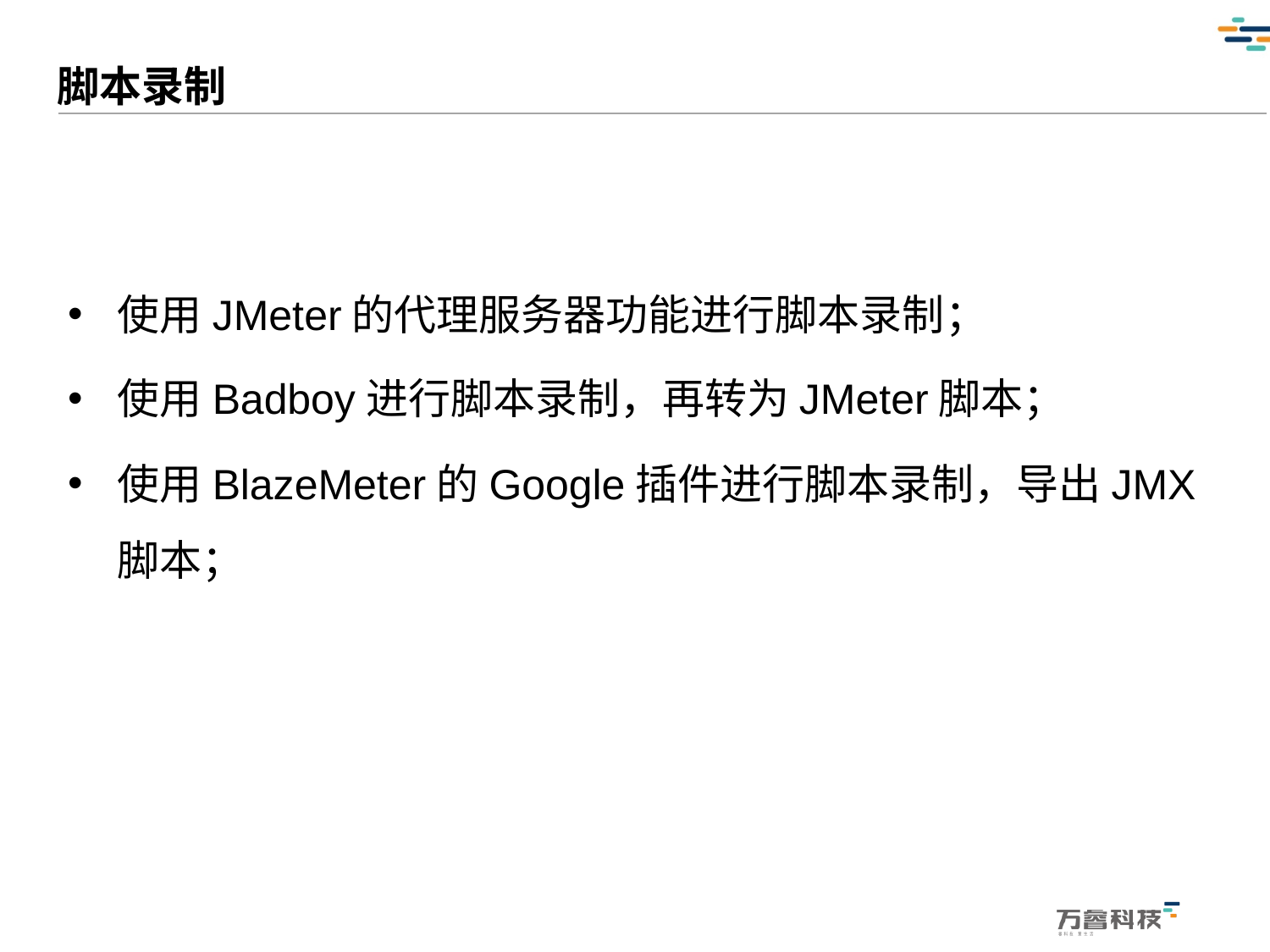

# 脚本录制
使用JMeter的代理服务器功能进行脚本录制；
使用Badboy进行脚本录制，再转为JMeter脚本；
使用BlazeMeter的Google插件进行脚本录制，导出JMX脚本；